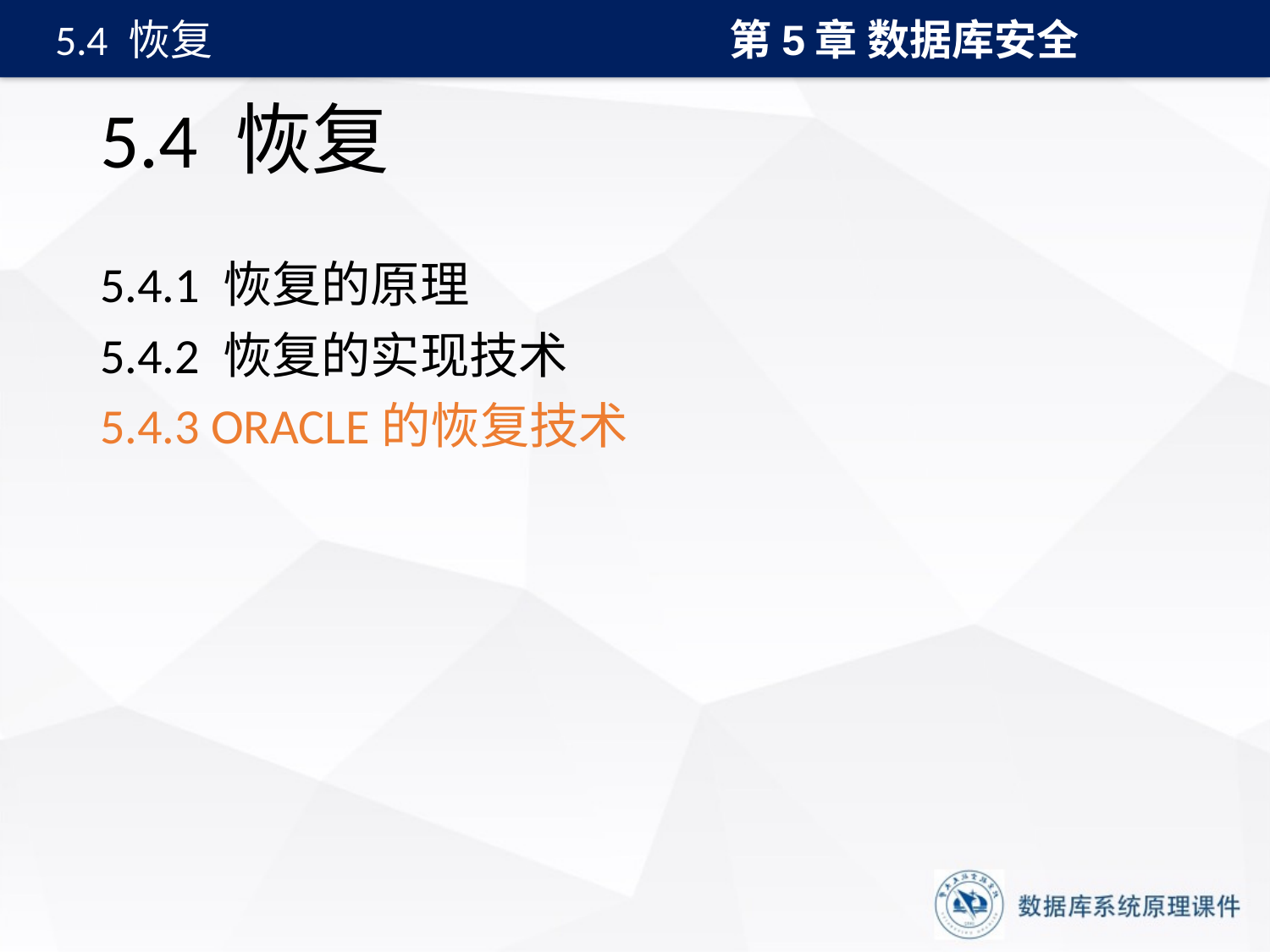

第5章 数据库安全
5.4 恢复
# 5.4 恢复
5.4.1 恢复的原理
5.4.2 恢复的实现技术
5.4.3 ORACLE的恢复技术